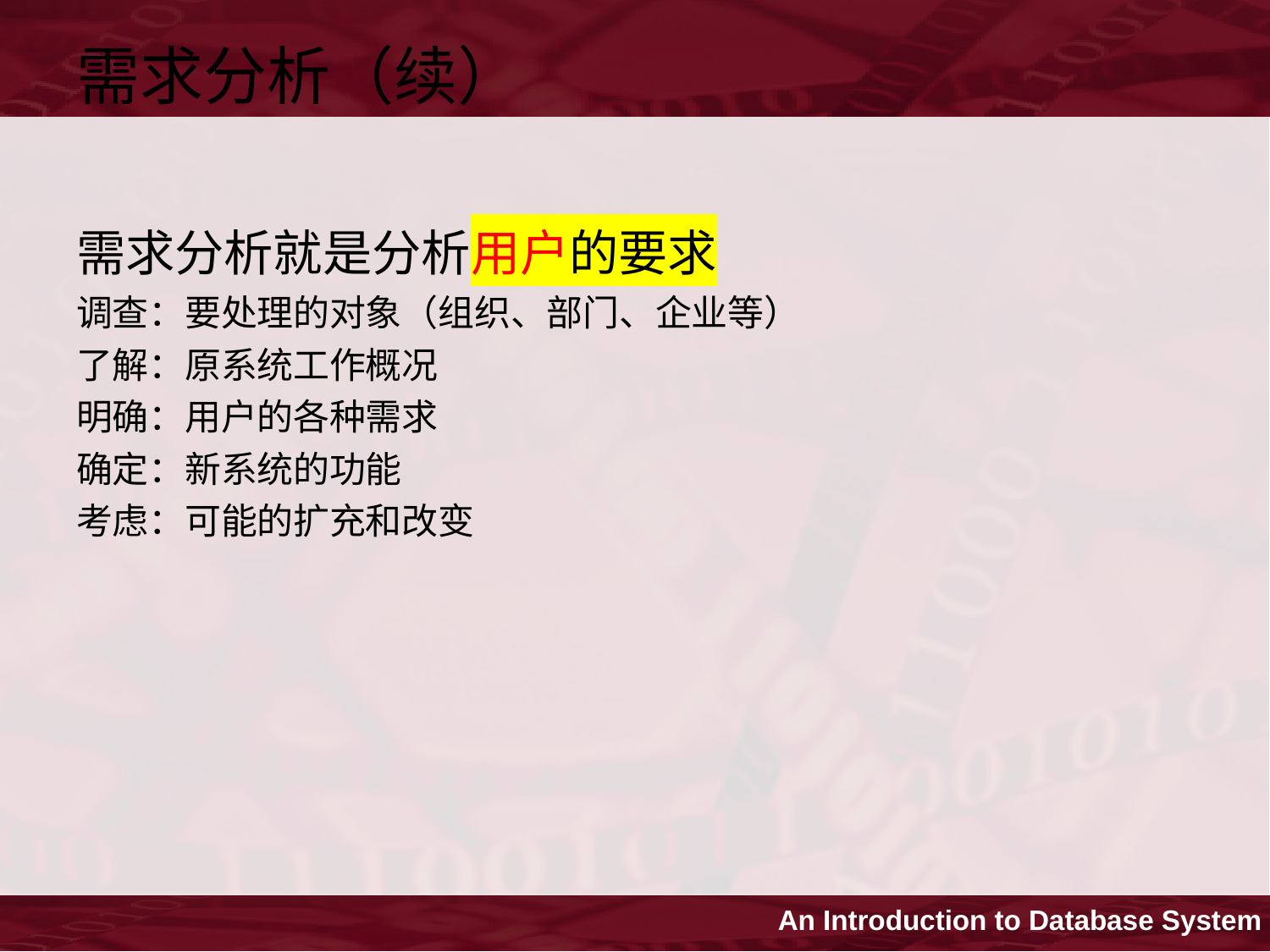

需求分析（续）
需求分析就是分析用户的要求
调查：要处理的对象（组织、部门、企业等）
了解：原系统工作概况
明确：用户的各种需求
确定：新系统的功能
考虑：可能的扩充和改变